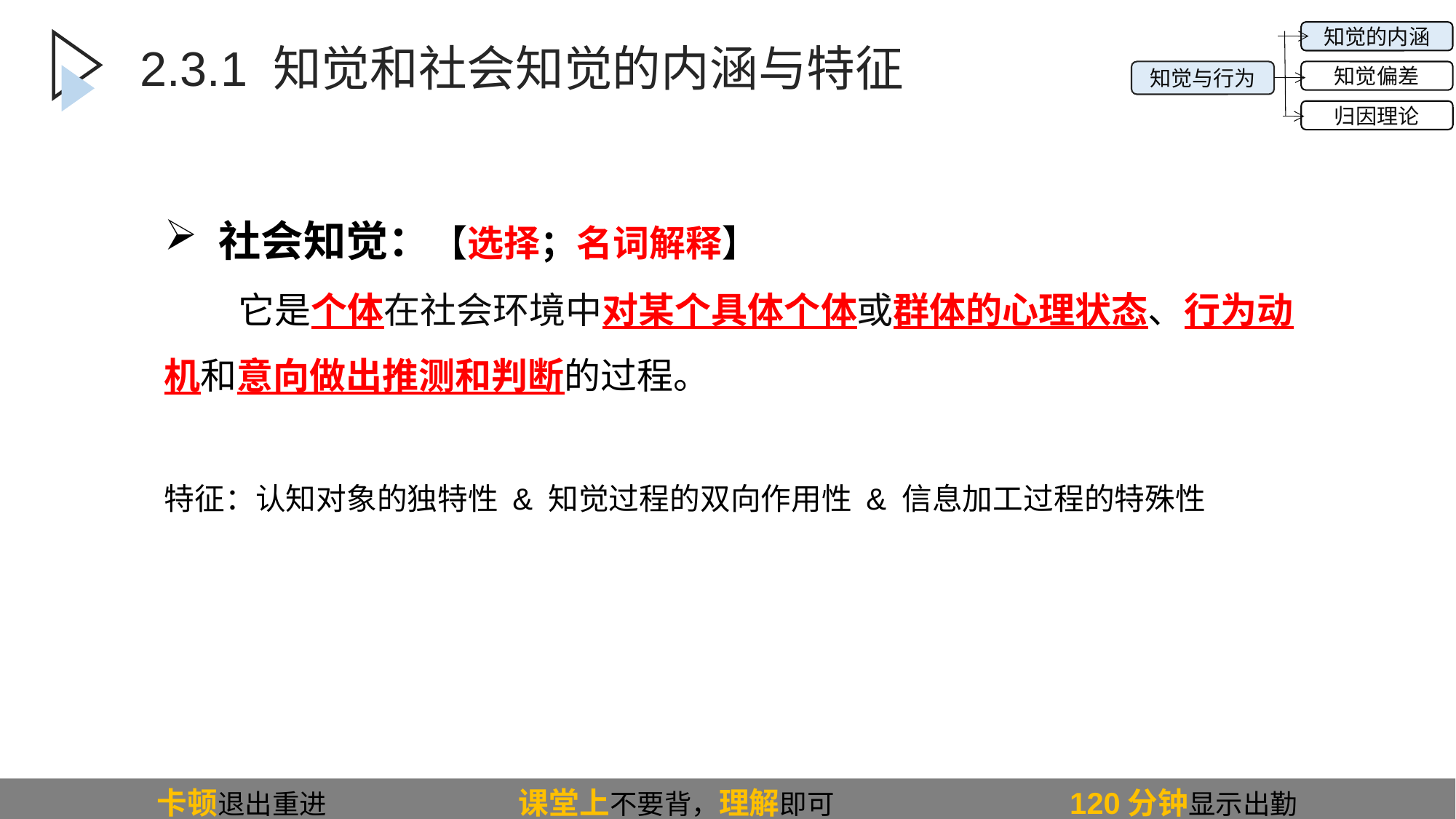

知觉的内涵
知觉偏差

归因理论
知觉与行为
2.3.1 知觉和社会知觉的内涵与特征
社会知觉：【选择；名词解释】
        它是个体在社会环境中对某个具体个体或群体的心理状态、行为动机和意向做出推测和判断的过程。

特征：认知对象的独特性 & 知觉过程的双向作用性 & 信息加工过程的特殊性